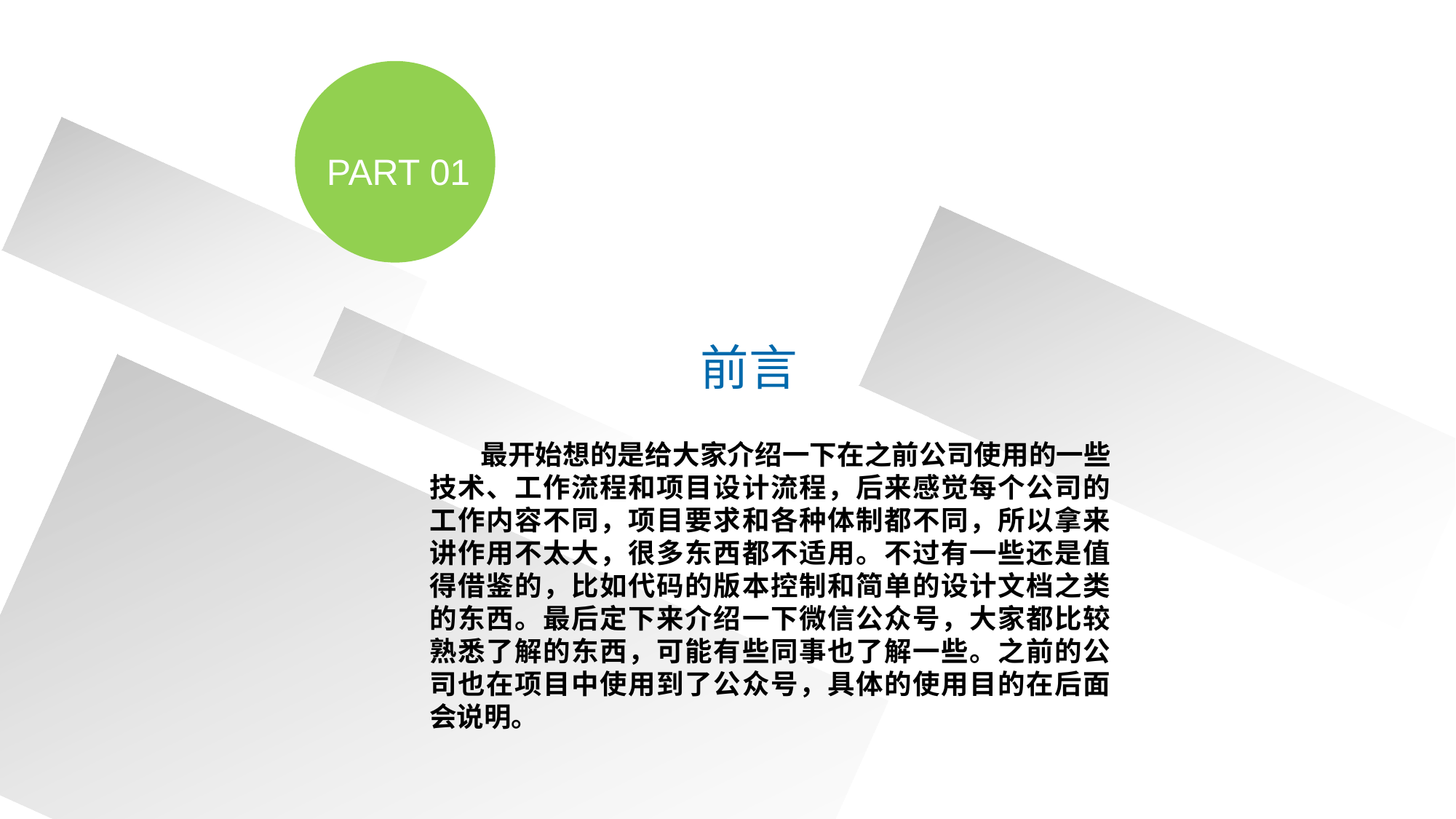

PART 01

前言

       最开始想的是给大家介绍一下在之前公司使用的一些技术、工作流程和项目设计流程，后来感觉每个公司的工作内容不同，项目要求和各种体制都不同，所以拿来讲作用不太大，很多东西都不适用。不过有一些还是值得借鉴的，比如代码的版本控制和简单的设计文档之类的东西。最后定下来介绍一下微信公众号，大家都比较熟悉了解的东西，可能有些同事也了解一些。之前的公司也在项目中使用到了公众号，具体的使用目的在后面会说明。

延时符